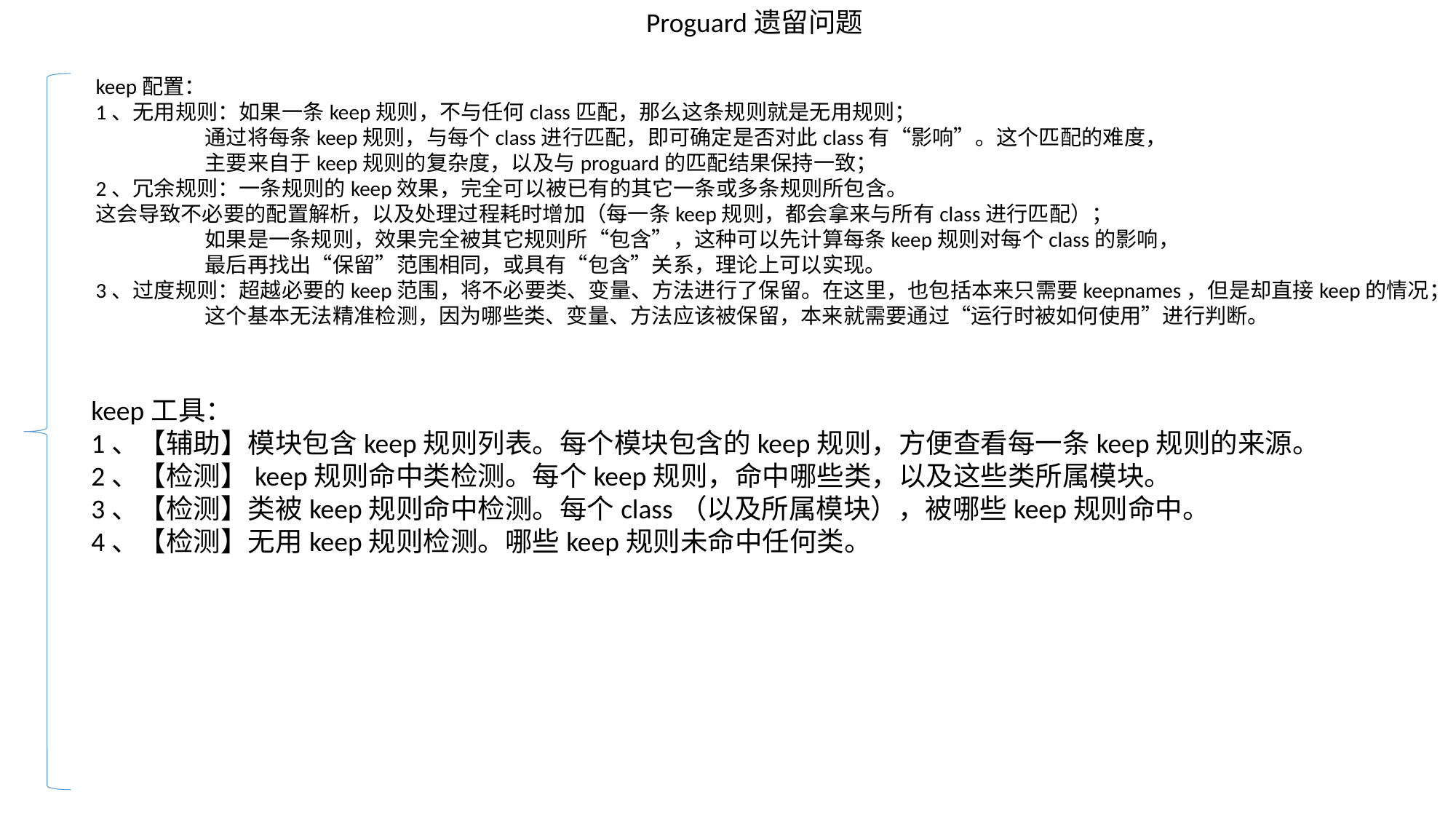

Proguard遗留问题
keep配置：
1、无用规则：如果一条keep规则，不与任何class匹配，那么这条规则就是无用规则；
	通过将每条keep规则，与每个class进行匹配，即可确定是否对此class有“影响”。这个匹配的难度，
	主要来自于keep规则的复杂度，以及与proguard的匹配结果保持一致；
2、冗余规则：一条规则的keep效果，完全可以被已有的其它一条或多条规则所包含。
这会导致不必要的配置解析，以及处理过程耗时增加（每一条keep规则，都会拿来与所有class进行匹配）；
	如果是一条规则，效果完全被其它规则所“包含”，这种可以先计算每条keep规则对每个class的影响，
	最后再找出“保留”范围相同，或具有“包含”关系，理论上可以实现。
3、过度规则：超越必要的keep范围，将不必要类、变量、方法进行了保留。在这里，也包括本来只需要keepnames，但是却直接keep的情况；
	这个基本无法精准检测，因为哪些类、变量、方法应该被保留，本来就需要通过“运行时被如何使用”进行判断。

keep工具：
1、【辅助】模块包含keep规则列表。每个模块包含的keep规则，方便查看每一条keep规则的来源。
2、【检测】keep规则命中类检测。每个keep规则，命中哪些类，以及这些类所属模块。
3、【检测】类被keep规则命中检测。每个class（以及所属模块），被哪些keep规则命中。
4、【检测】无用keep规则检测。哪些keep规则未命中任何类。